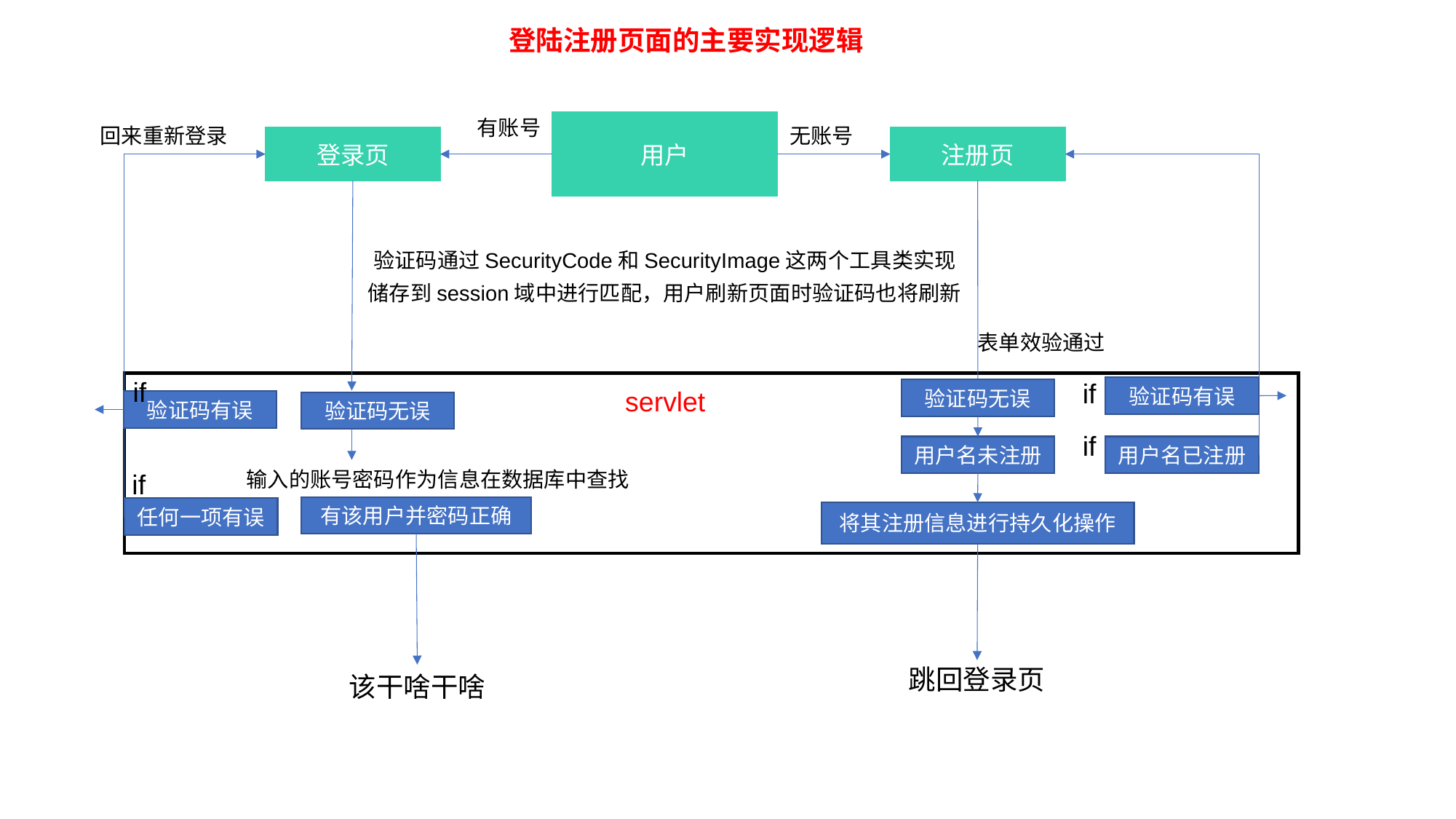

登陆注册页面的主要实现逻辑
有账号
用户
回来重新登录
无账号
登录页
注册页
验证码通过SecurityCode和SecurityImage这两个工具类实现
储存到session域中进行匹配，用户刷新页面时验证码也将刷新
表单效验通过
if
if

验证码有误
servlet
验证码无误
验证码有误
验证码无误
if
用户名未注册
用户名已注册
输入的账号密码作为信息在数据库中查找
if
有该用户并密码正确
任何一项有误
将其注册信息进行持久化操作
跳回登录页
该干啥干啥